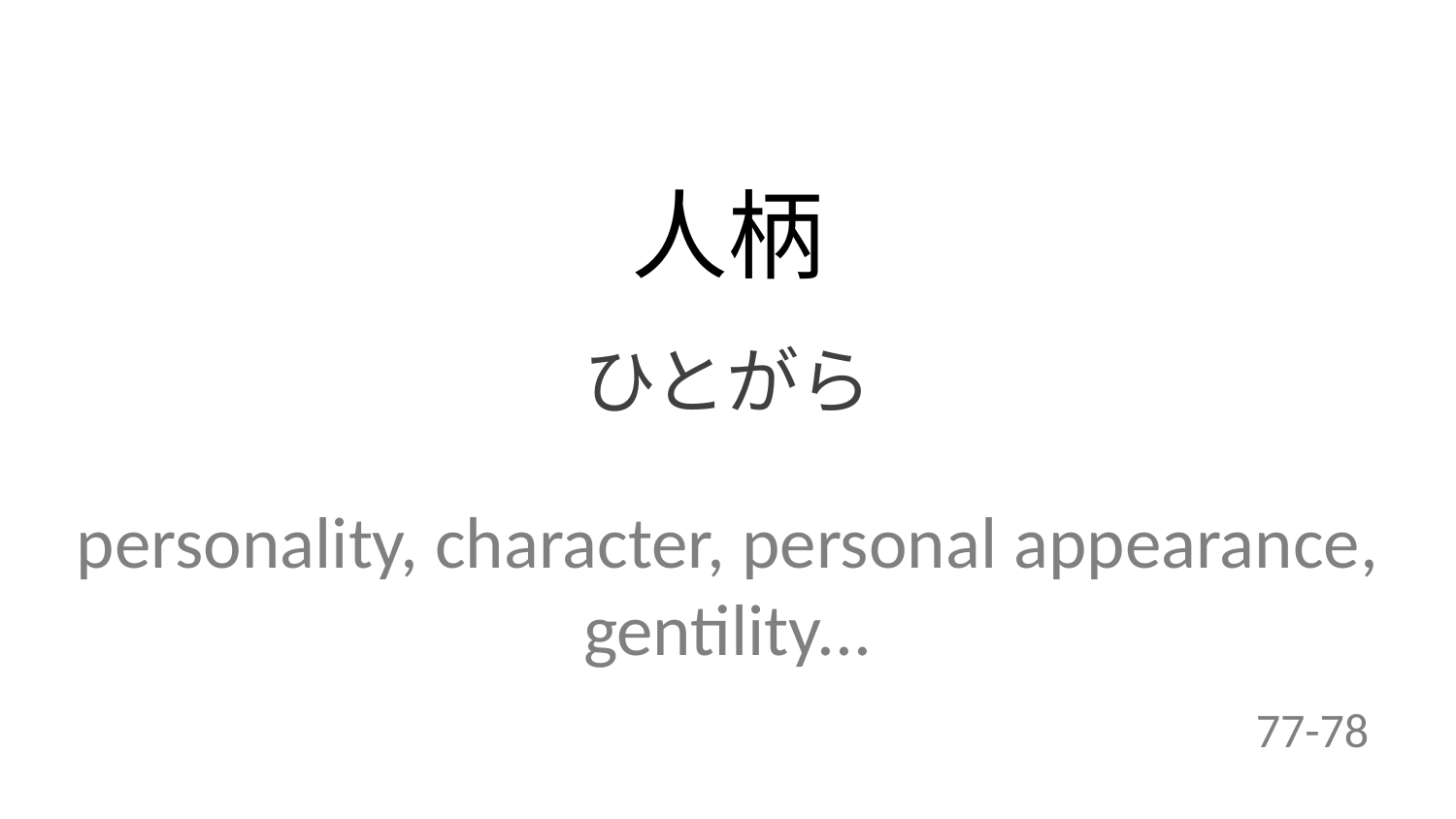

人柄

ひとがら
personality, character, personal appearance, gentility...
77-78